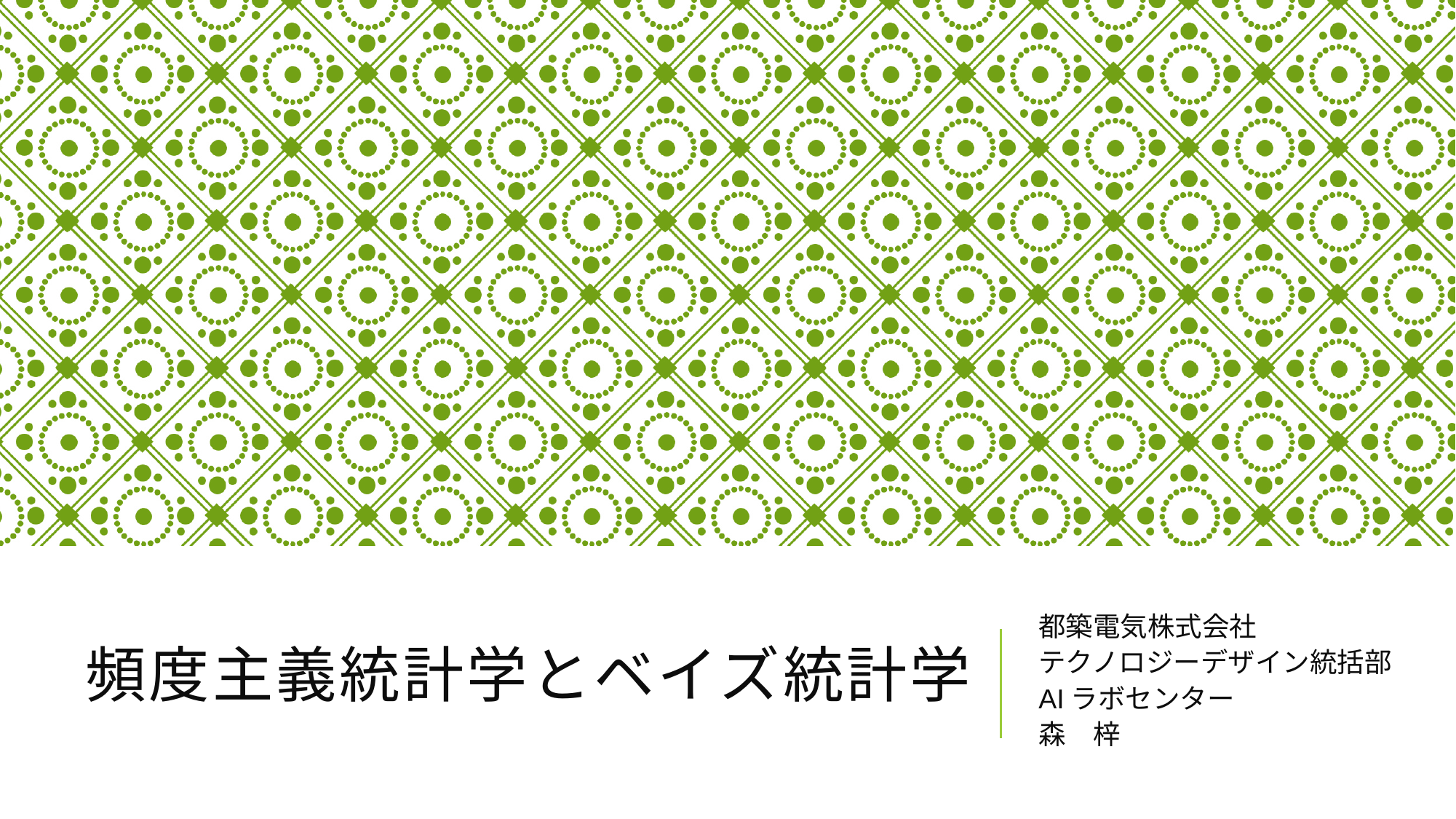

# 頻度主義統計学とベイズ統計学
都築電気株式会社
テクノロジーデザイン統括部
AIラボセンター
森　梓